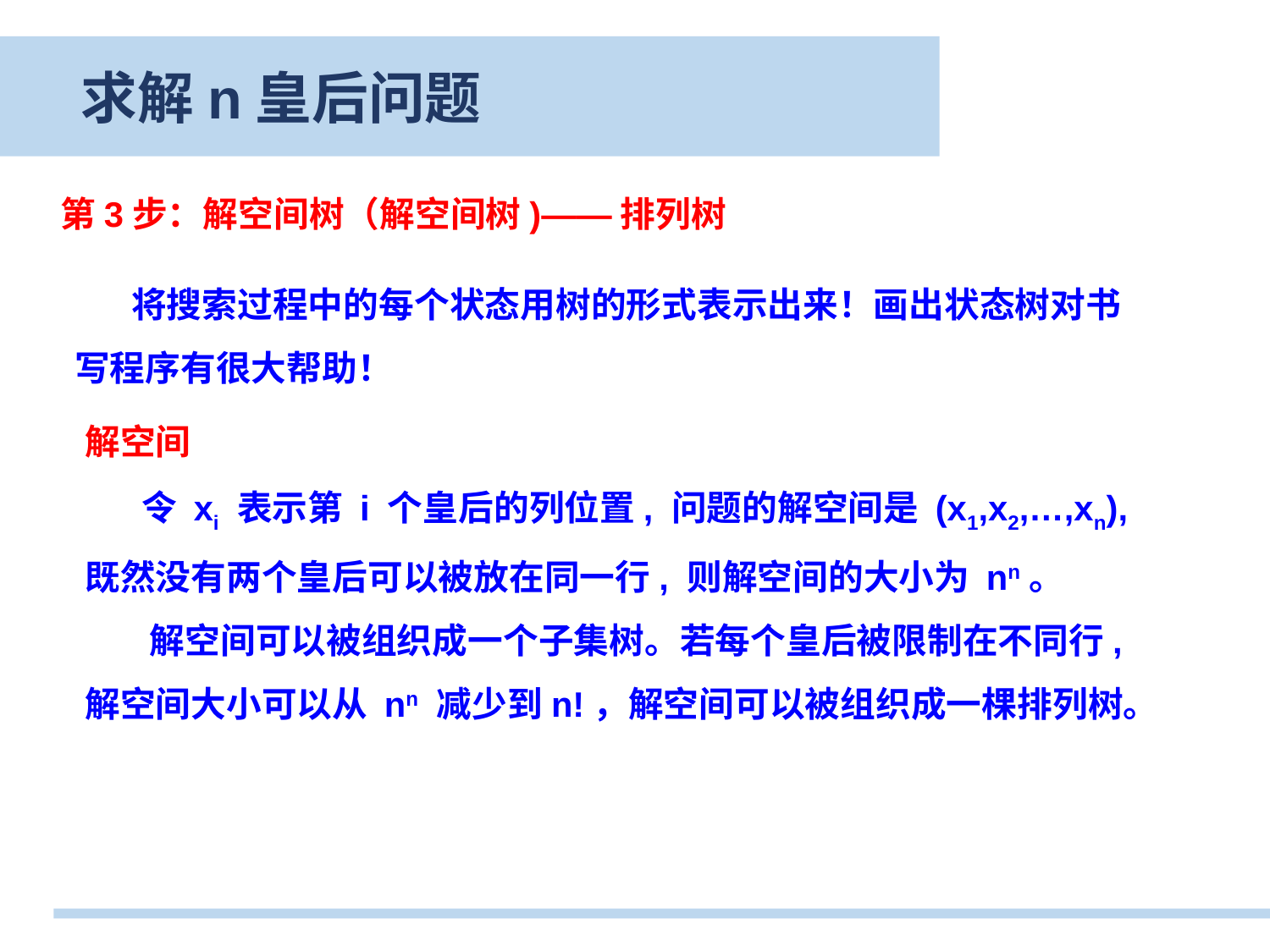

求解n皇后问题
第3步：解空间树（解空间树)——排列树
      将搜索过程中的每个状态用树的形式表示出来！画出状态树对书写程序有很大帮助！
解空间
      令 xi 表示第 i 个皇后的列位置, 问题的解空间是 (x1,x2,…,xn), 既然没有两个皇后可以被放在同一行, 则解空间的大小为 nn。
       解空间可以被组织成一个子集树。若每个皇后被限制在不同行, 解空间大小可以从 nn 减少到n!，解空间可以被组织成一棵排列树。